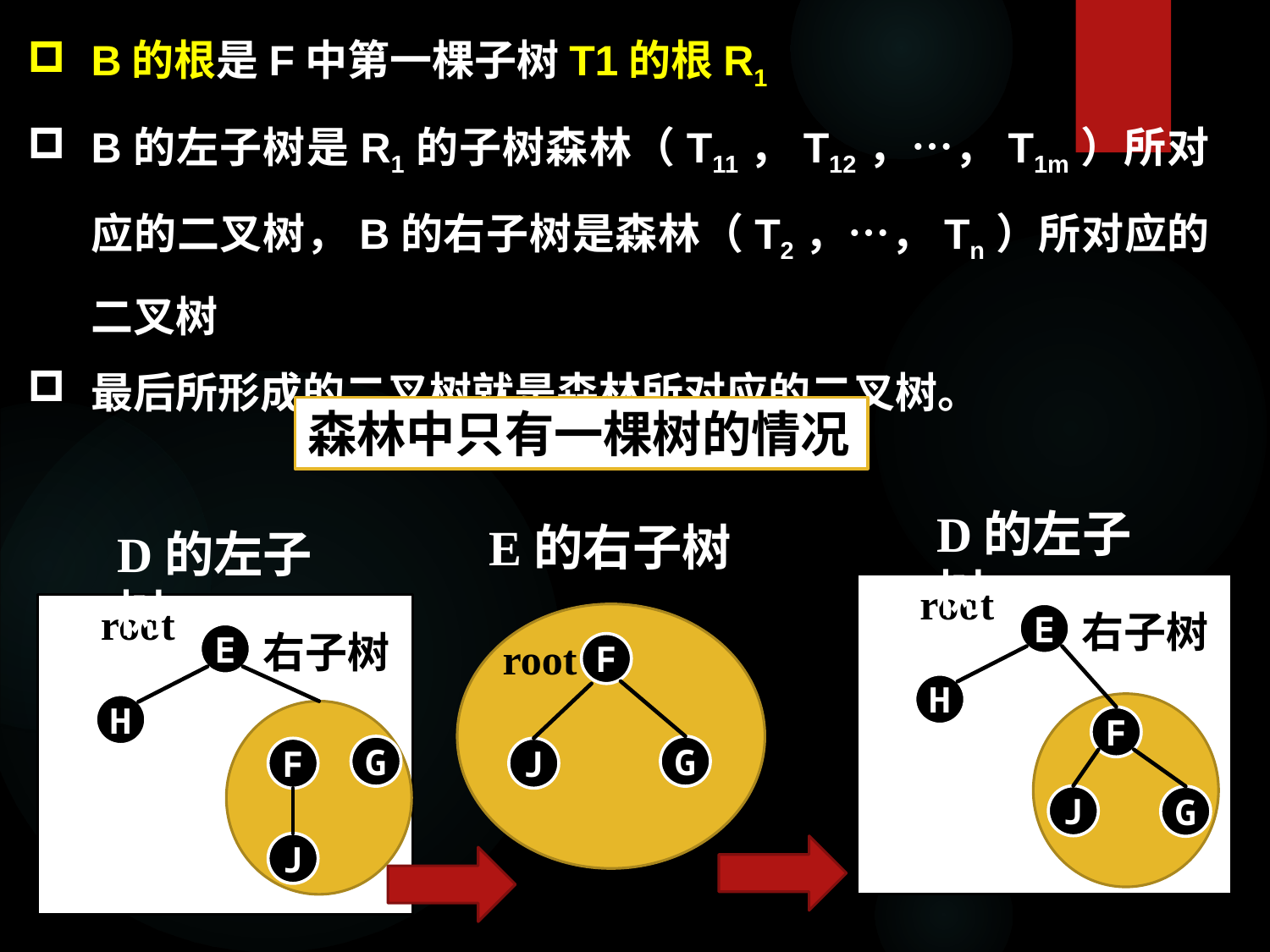

B的根是F中第一棵子树T1的根R1
B的左子树是R1的子树森林（T11，T12，…，T1m）所对应的二叉树，B的右子树是森林（T2，…，Tn）所对应的二叉树
最后所形成的二叉树就是森林所对应的二叉树。
森林中只有一棵树的情况
D的左子树
root

右子树
E
H

F
J
G
E的右子树
D的左子树
root

右子树
E
root
F
H

G
G
F
J
J